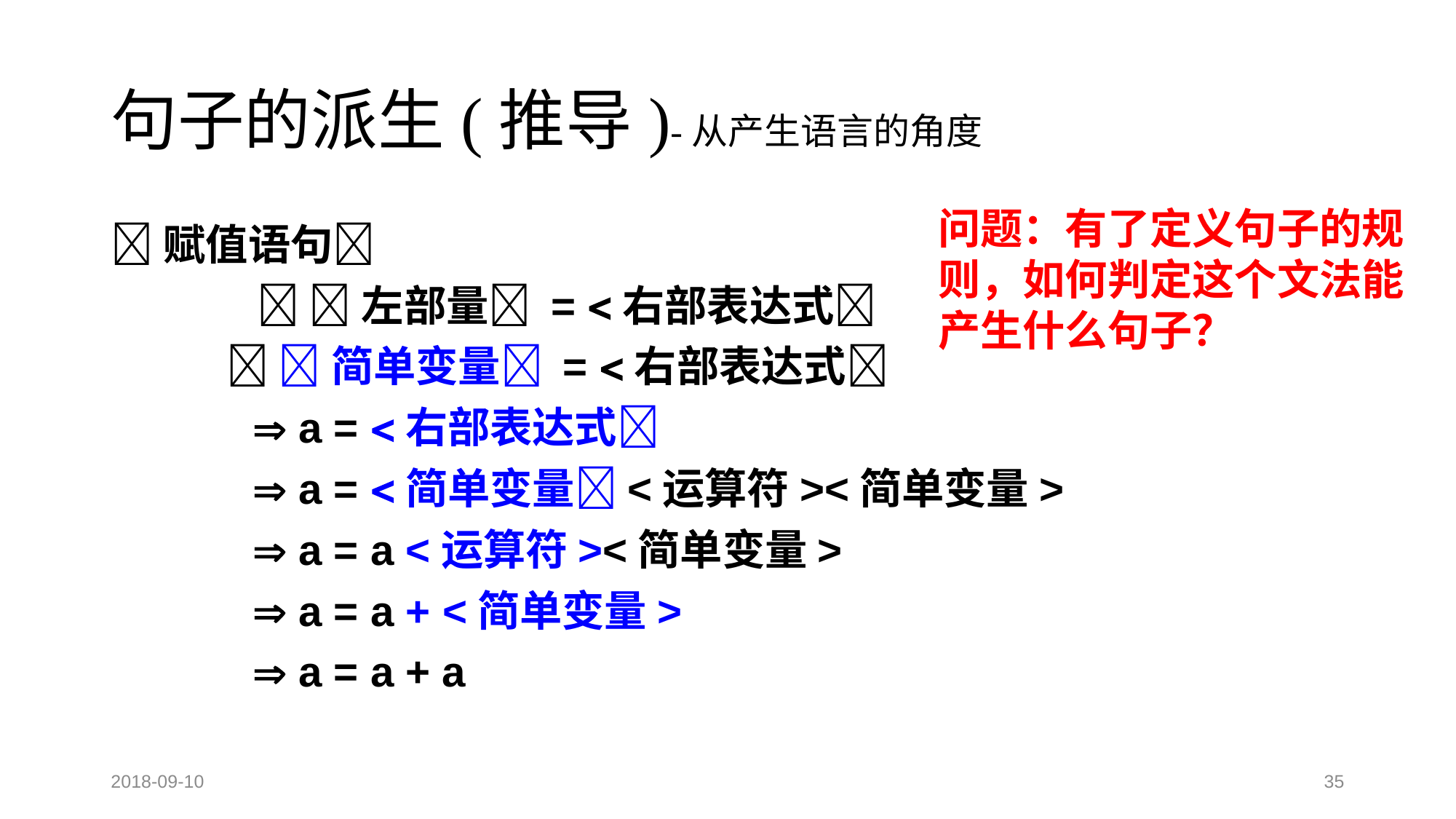

# 句子的派生(推导)-从产生语言的角度
问题：有了定义句子的规则，如何判定这个文法能产生什么句子？
<赋值语句>
		 ⇒ <左部量> = <右部表达式>
            ⇒ <简单变量> = <右部表达式>
            ⇒ a = <右部表达式>
            ⇒ a = <简单变量><运算符><简单变量>
            ⇒ a = a <运算符><简单变量>
            ⇒ a = a + <简单变量>
            ⇒ a = a + a
2018-09-10
35